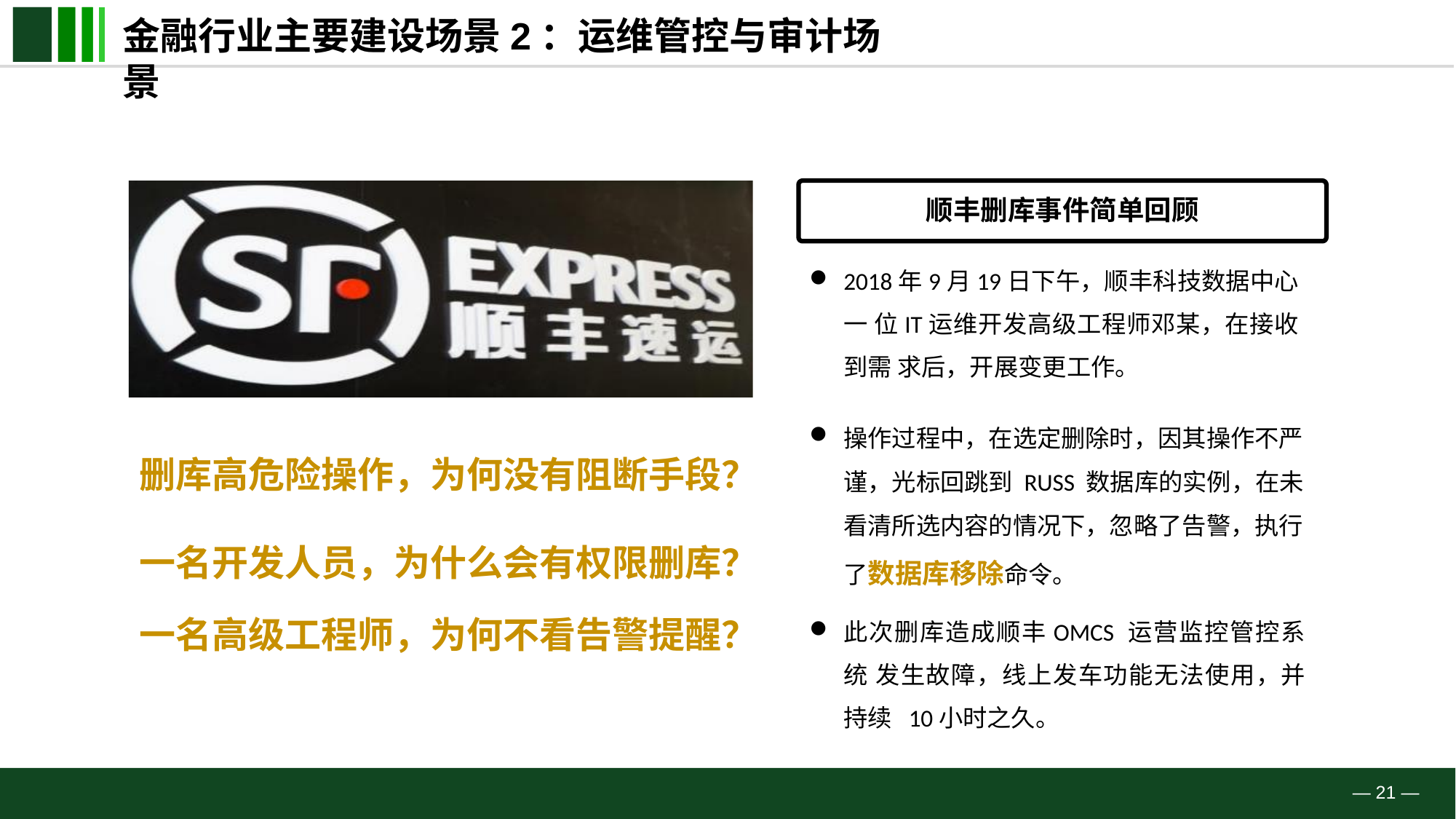

# 金融行业主要建设场景2：运维管控与审计场景

顺丰删库事件简单回顾

2018年9月19日下午，顺丰科技数据中心一 位IT运维开发高级工程师邓某，在接收到需 求后，开展变更工作。
操作过程中，在选定删除时，因其操作不严 谨，光标回跳到RUSS 数据库的实例，在未 看清所选内容的情况下，忽略了告警，执行 了数据库移除命令。
此次删库造成顺丰OMCS 运营监控管控系统 发生故障，线上发车功能无法使用，并持续  10小时之久。
删库高危险操作，为何没有阻断手段？
一名开发人员，为什么会有权限删库？

一名高级工程师，为何不看告警提醒？
— 21 —